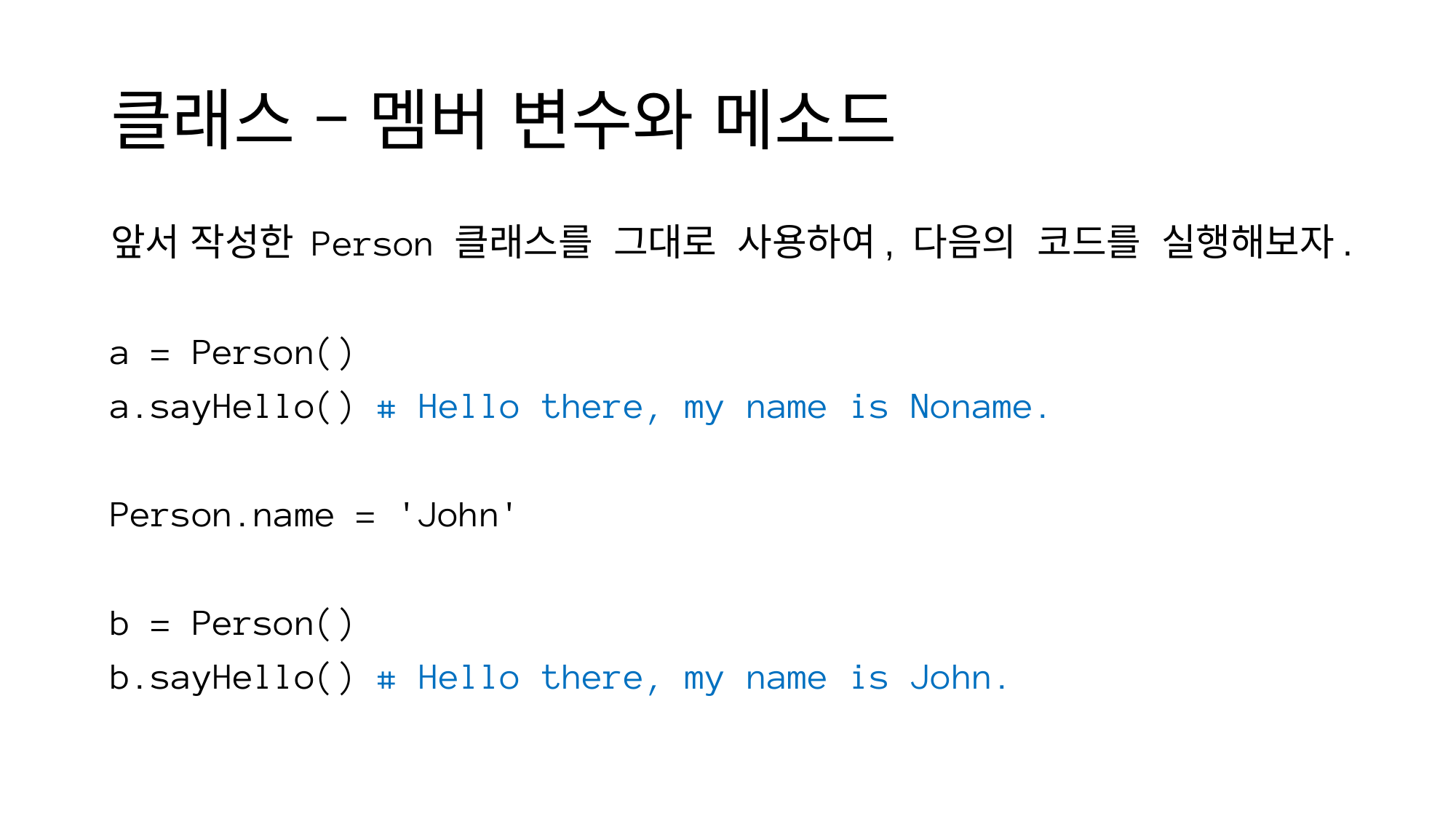

# 클래스 – 멤버 변수와 메소드
앞서 작성한 Person 클래스를 그대로 사용하여, 다음의 코드를 실행해보자.

a = Person()
a.sayHello() # Hello there, my name is Noname.

Person.name = 'John'

b = Person()
b.sayHello() # Hello there, my name is John.